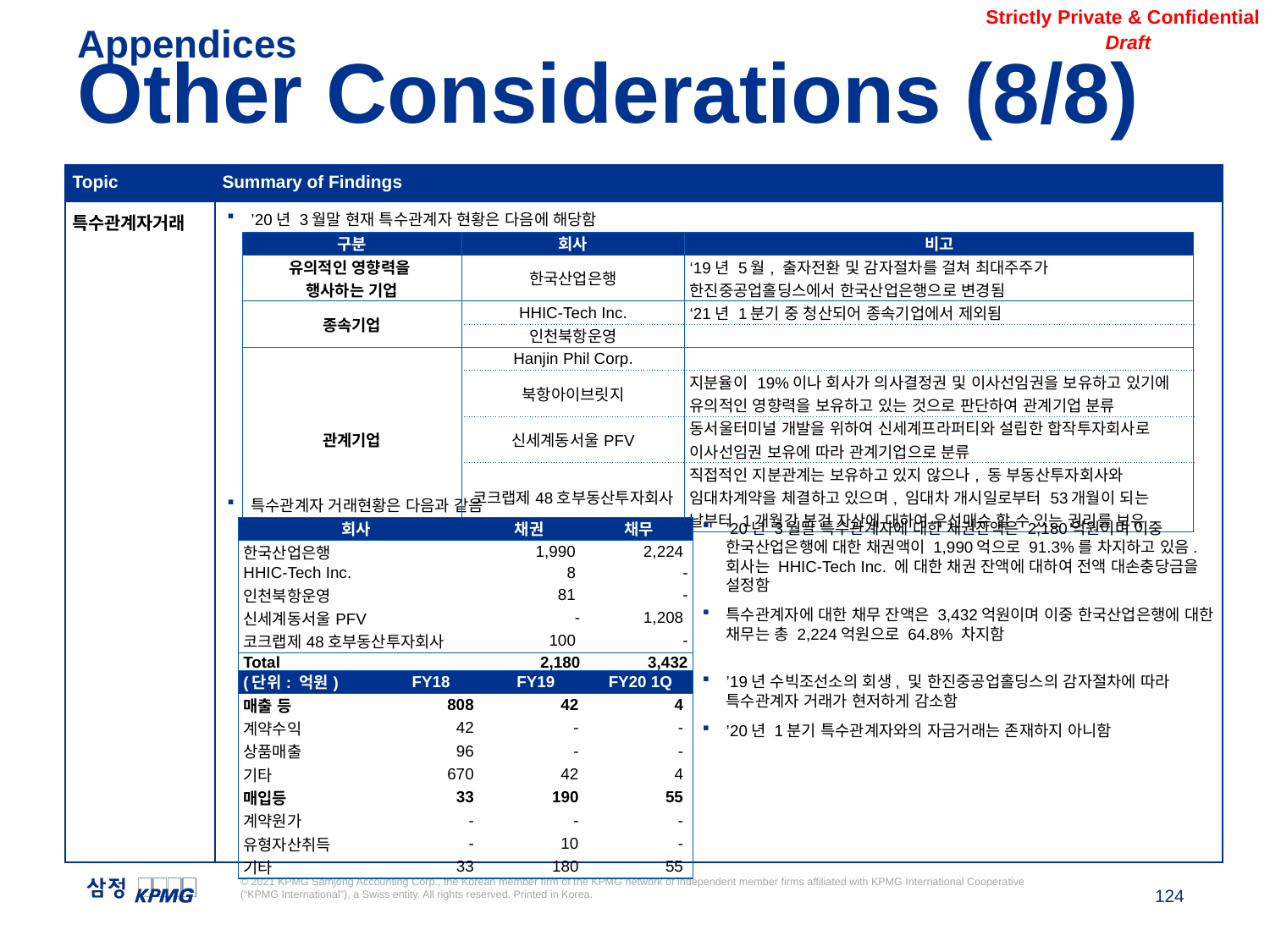

Appendices
Other Considerations (8/8)
| Topic | Summary of Findings |
| --- | --- |
| 특수관계자거래 | ’20년 3월말 현재 특수관계자 현황은 다음에 해당함 특수관계자 거래현황은 다음과 같음 |
| 구분 | 회사 | 비고 |
| --- | --- | --- |
| 유의적인 영향력을 행사하는 기업 | 한국산업은행 | ‘19년 5월, 출자전환 및 감자절차를 걸쳐 최대주주가 한진중공업홀딩스에서 한국산업은행으로 변경됨 |
| 종속기업 | HHIC-Tech Inc. | ‘21년 1분기 중 청산되어 종속기업에서 제외됨 |
|  | 인천북항운영 |  |
| 관계기업 | Hanjin Phil Corp. |  |
|  | 북항아이브릿지 | 지분율이 19%이나 회사가 의사결정권 및 이사선임권을 보유하고 있기에 유의적인 영향력을 보유하고 있는 것으로 판단하여 관계기업 분류 |
|  | 신세계동서울PFV | 동서울터미널 개발을 위하여 신세계프라퍼티와 설립한 합작투자회사로 이사선임권 보유에 따라 관계기업으로 분류 |
|  | 코크랩제48호부동산투자회사 | 직접적인 지분관계는 보유하고 있지 않으나, 동 부동산투자회사와 임대차계약을 체결하고 있으며, 임대차 개시일로부터 53개월이 되는 날부터 1개월간 본건 자산에 대하여 우선매수 할 수 있는 권리를 보유 |
’20년 3월말 특수관계자에 대한 채권잔액은 2,180억원이며 이중 한국산업은행에 대한 채권액이 1,990억으로 91.3%를 차지하고 있음. 회사는 HHIC-Tech Inc. 에 대한 채권 잔액에 대하여 전액 대손충당금을 설정함
특수관계자에 대한 채무 잔액은 3,432억원이며 이중 한국산업은행에 대한 채무는 총 2,224억원으로 64.8% 차지함
| 회사 | 채권 | 채무 |
| --- | --- | --- |
| 한국산업은행 | 1,990 | 2,224 |
| HHIC-Tech Inc. | 8 | - |
| 인천북항운영 | 81 | - |
| 신세계동서울PFV | - | 1,208 |
| 코크랩제48호부동산투자회사 | 100 | - |
| Total | 2,180 | 3,432 |
’19년 수빅조선소의 회생, 및 한진중공업홀딩스의 감자절차에 따라 특수관계자 거래가 현저하게 감소함
’20년 1분기 특수관계자와의 자금거래는 존재하지 아니함

| (단위: 억원) | FY18 | FY19 | FY20 1Q |
| --- | --- | --- | --- |
| 매출 등 | 808 | 42 | 4 |
| 계약수익 | 42 | - | - |
| 상품매출 | 96 | - | - |
| 기타 | 670 | 42 | 4 |
| 매입등 | 33 | 190 | 55 |
| 계약원가 | - | - | - |
| 유형자산취득 | - | 10 | - |
| 기타 | 33 | 180 | 55 |